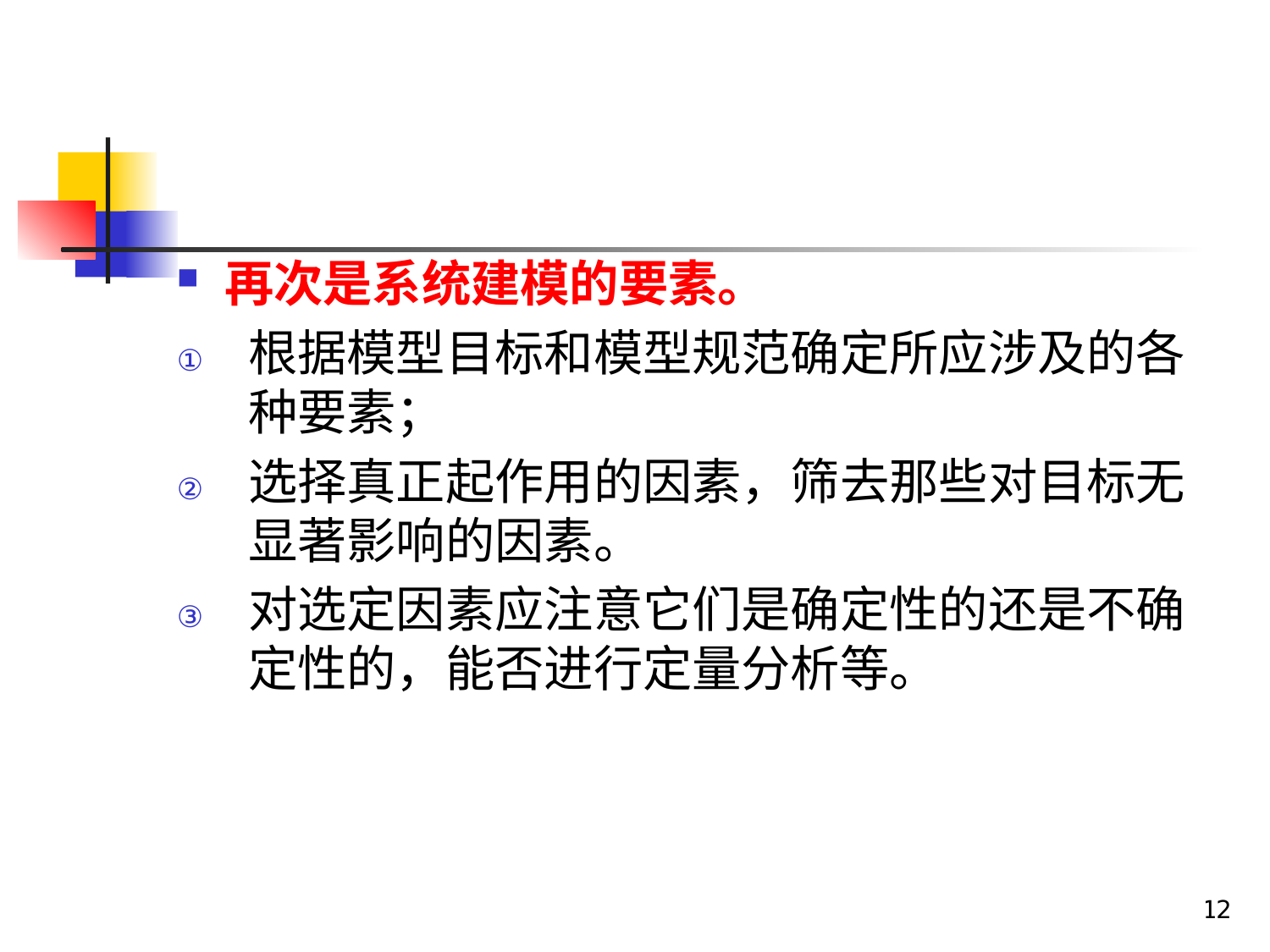

#
再次是系统建模的要素。
根据模型目标和模型规范确定所应涉及的各种要素；
选择真正起作用的因素，筛去那些对目标无显著影响的因素。
对选定因素应注意它们是确定性的还是不确定性的，能否进行定量分析等。
12